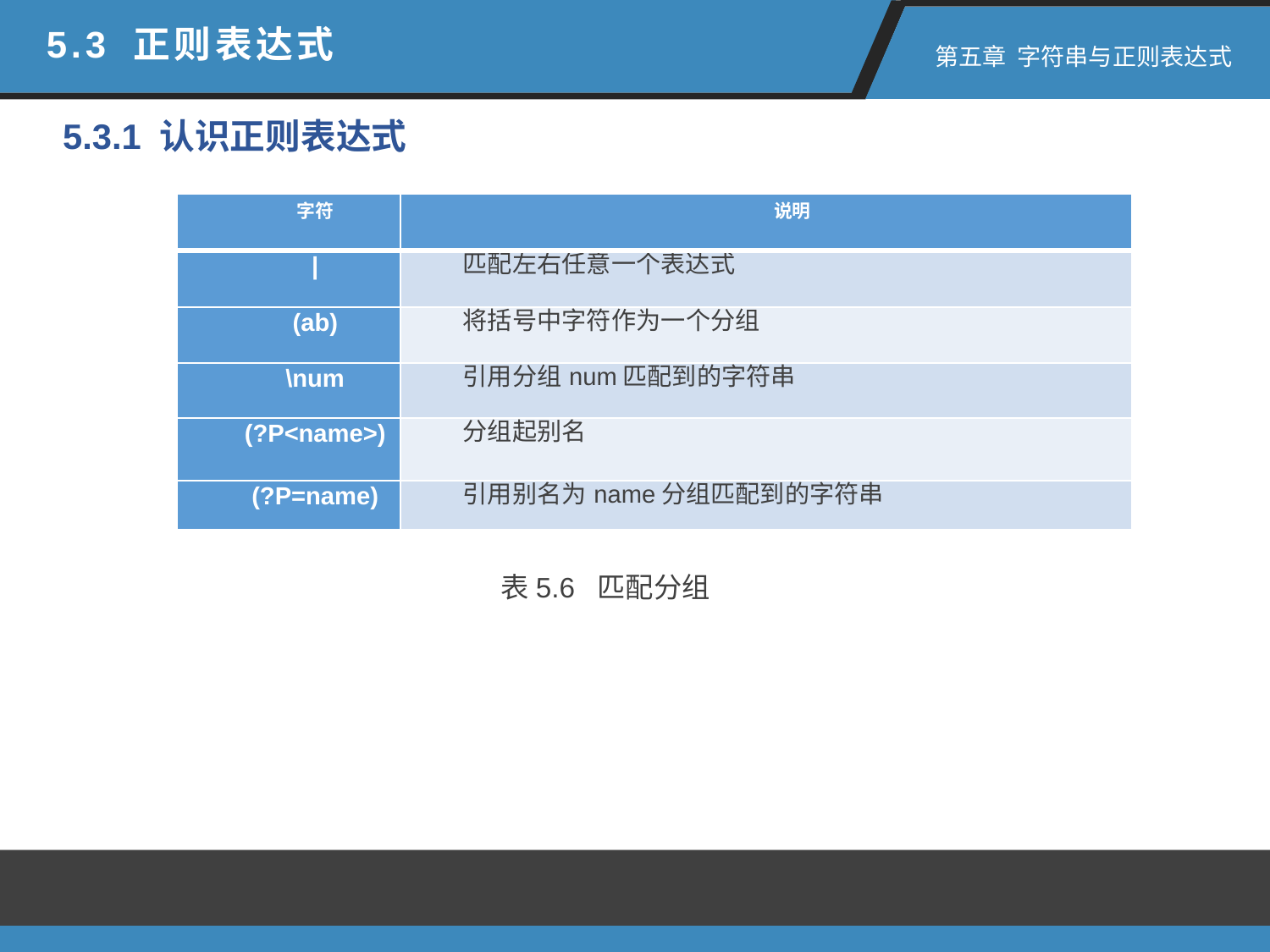

5.3 正则表达式
  第五章  字符串与正则表达式
5.3.1 认识正则表达式
| 字符 | 说明 |
| --- | --- |
| | | 匹配左右任意⼀个表达式 |
| (ab) | 将括号中字符作为⼀个分组 |
| \num | 引用分组num匹配到的字符串 |
| (?P<name>) | 分组起别名 |
| (?P=name) | 引用别名为name分组匹配到的字符串 |
表5.6  匹配分组